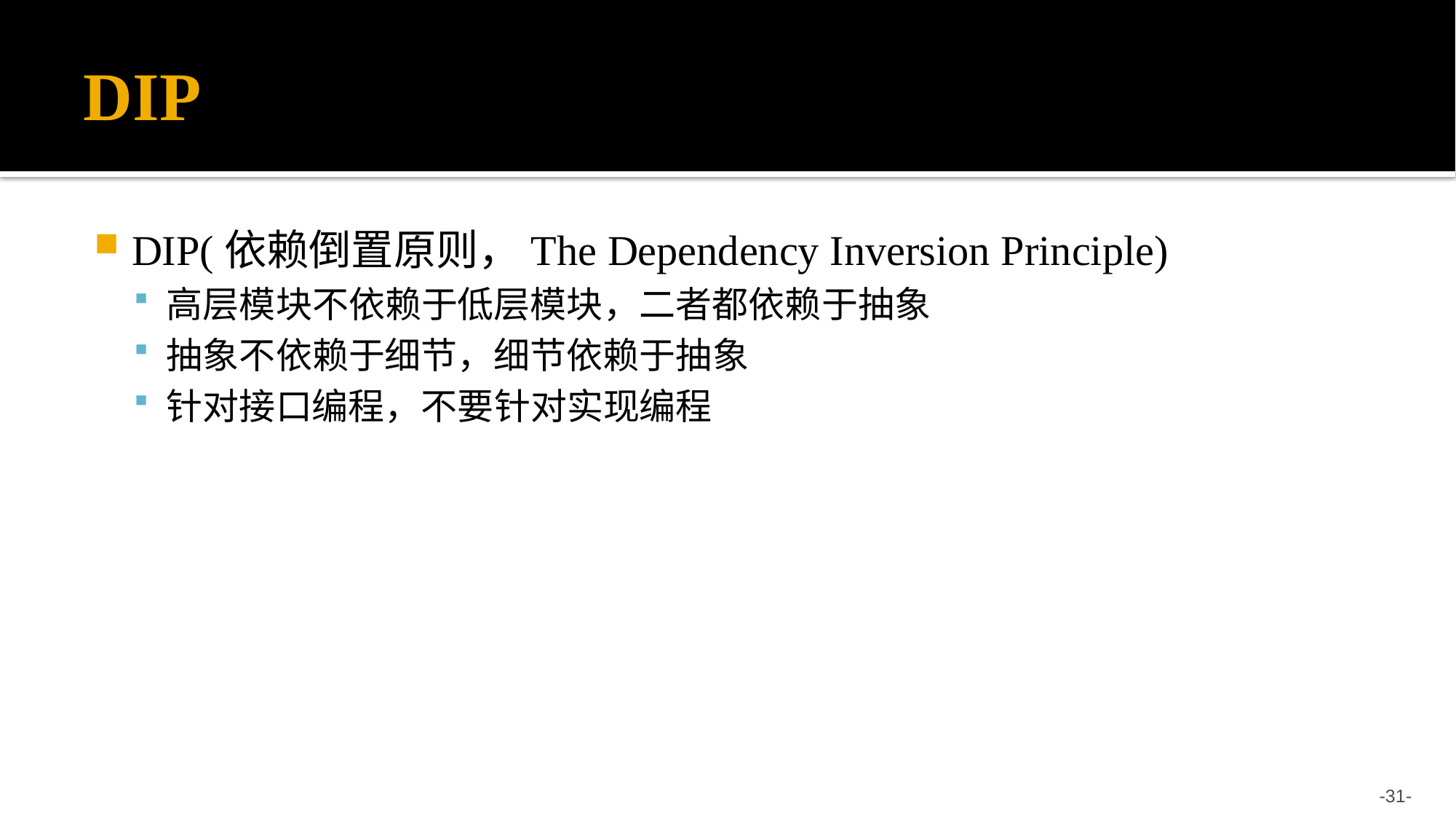

# DIP
DIP(依赖倒置原则，The Dependency Inversion Principle)
高层模块不依赖于低层模块，二者都依赖于抽象
抽象不依赖于细节，细节依赖于抽象
针对接口编程，不要针对实现编程
-31-